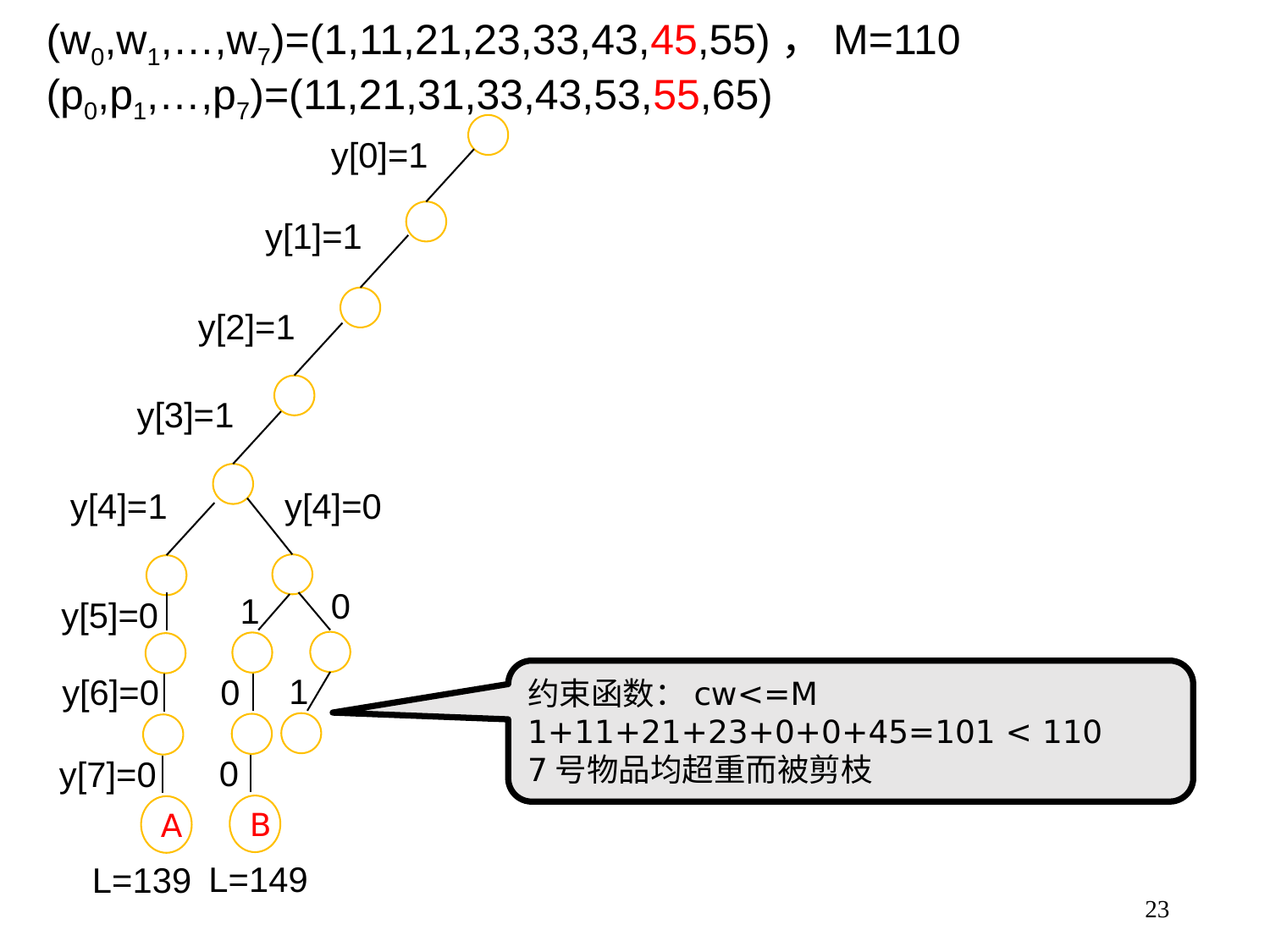

(w0,w1,…,w7)=(1,11,21,23,33,43,45,55)，M=110
(p0,p1,…,p7)=(11,21,31,33,43,53,55,65)

y[0]=1

y[1]=1

y[2]=1

y[3]=1

y[4]=0
y[4]=1

0
1
y[5]=0

约束函数：cw<=M
1+11+21+23+0+0+45=101 < 110
7号物品均超重而被剪枝
1
0
y[6]=0

0
y[7]=0
B
A
L=149
L=139
23